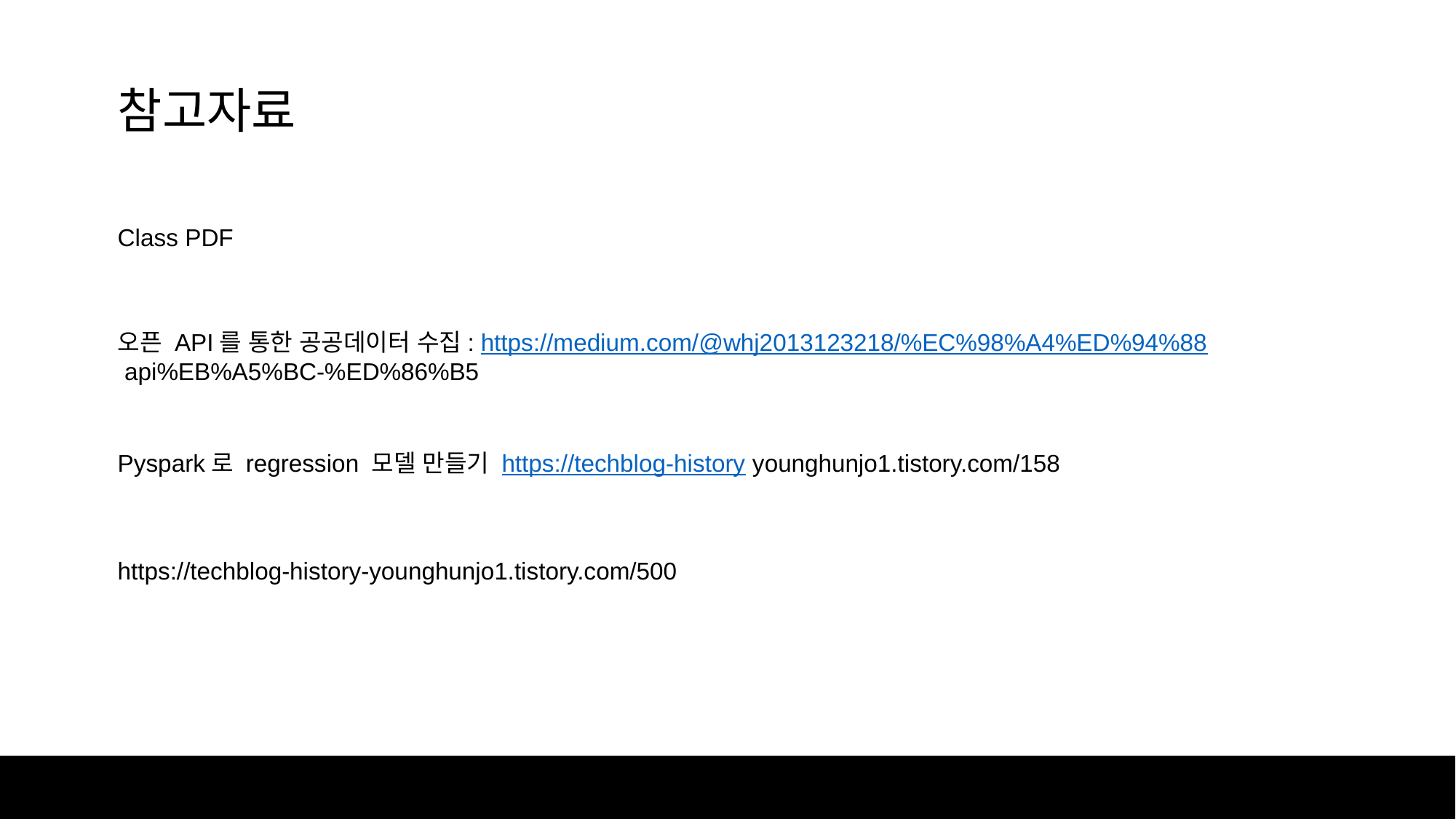

참고자료
Class PDF
오픈 API를 통한 공공데이터 수집: https://medium.com/@whj2013123218/%EC%98%A4%ED%94%88
 api%EB%A5%BC-%ED%86%B5
Pyspark로 regression 모델 만들기 https://techblog-history younghunjo1.tistory.com/158
https://techblog-history-younghunjo1.tistory.com/500